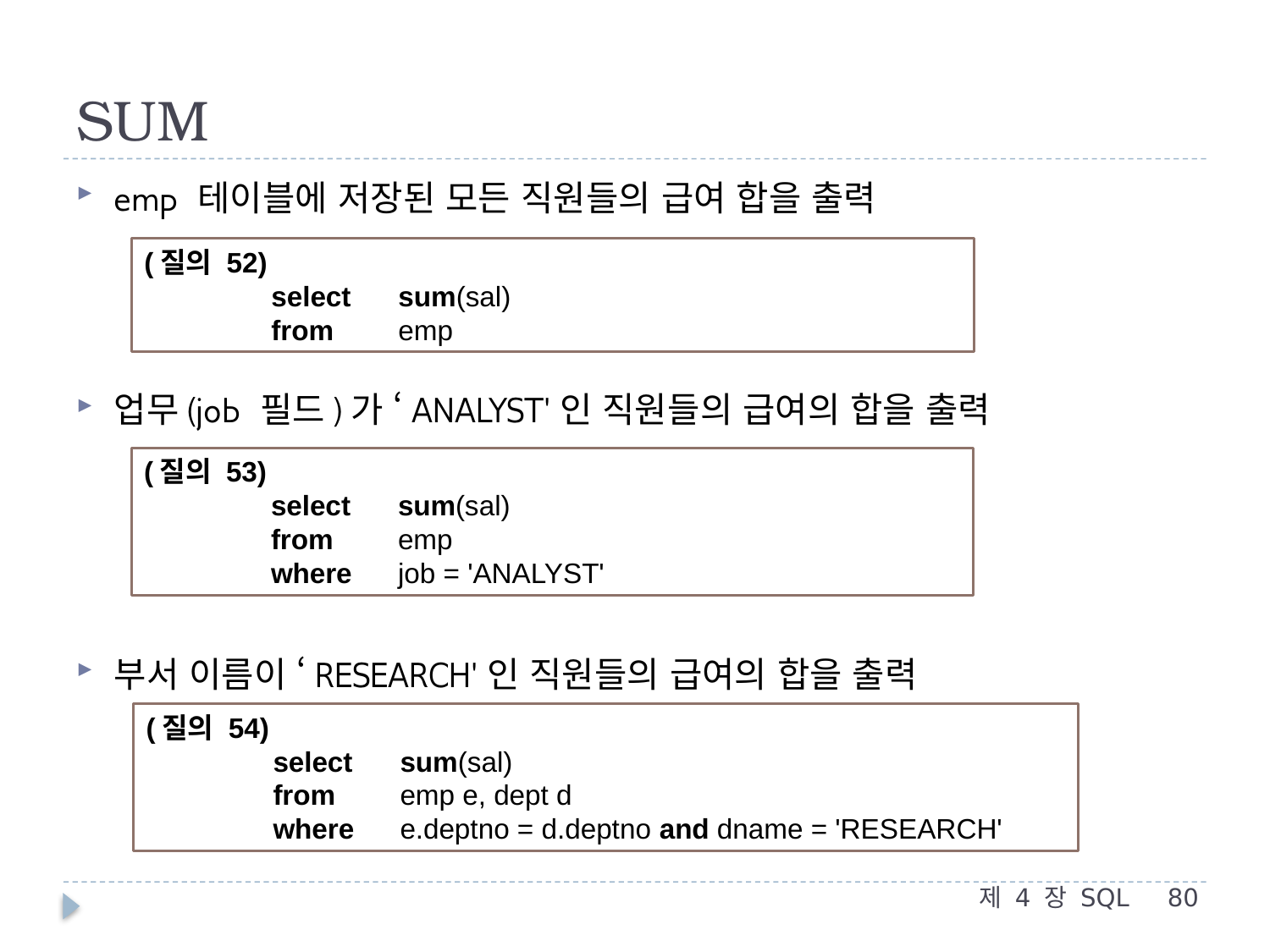

# SUM
emp 테이블에 저장된 모든 직원들의 급여 합을 출력

업무(job 필드)가 ‘ANALYST'인 직원들의 급여의 합을 출력

부서 이름이 ‘RESEARCH'인 직원들의 급여의 합을 출력

(질의 52)
	select 	sum(sal)
	from 	emp
(질의 53)
	select 	sum(sal)
	from 	emp
	where 	job = 'ANALYST'
(질의 54)
	select 	sum(sal)
	from 	emp e, dept d
	where 	e.deptno = d.deptno and dname = 'RESEARCH'
제 4 장 SQL
80